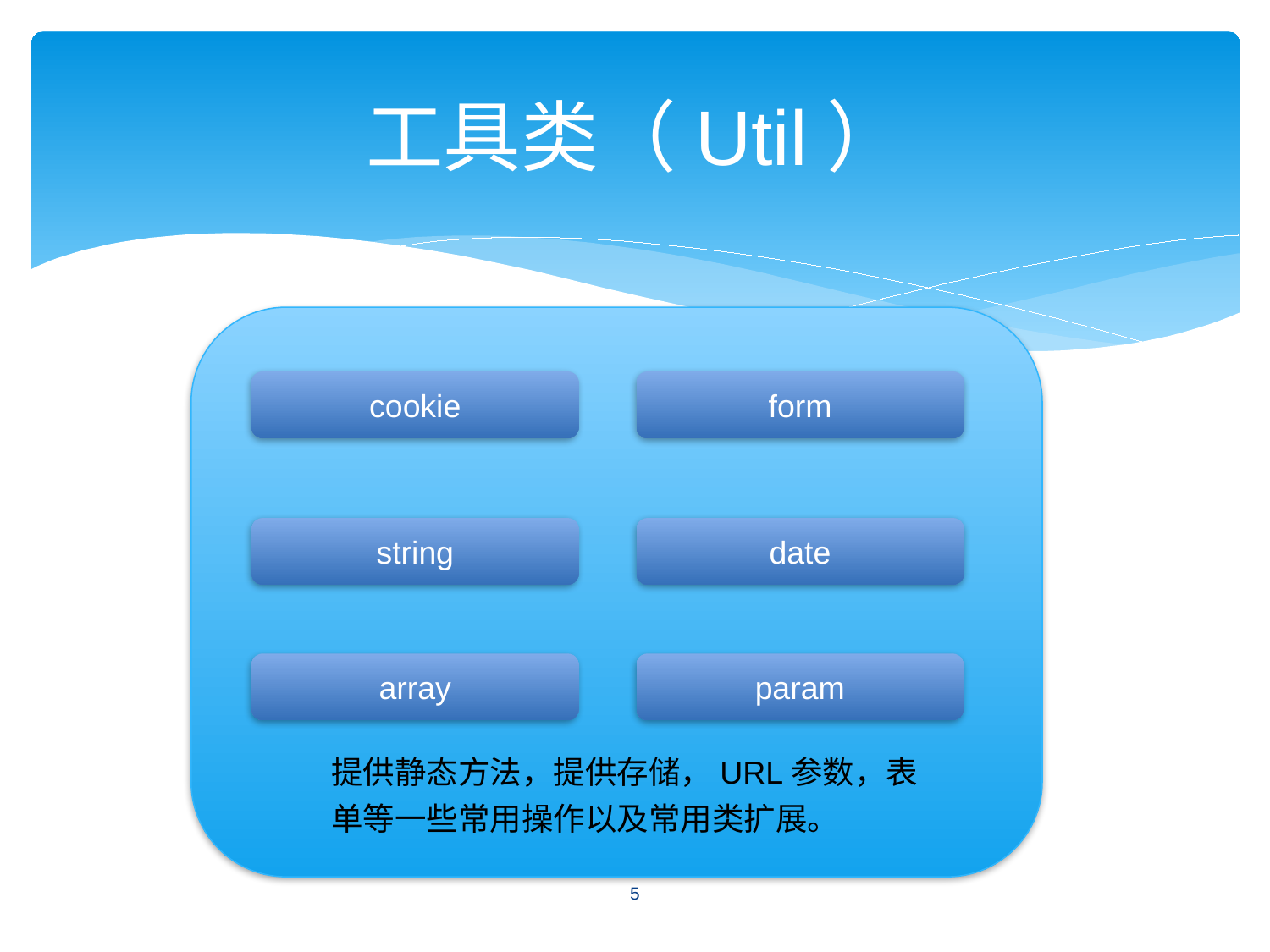

# 工具类（Util）

cookie
form
string
date
array
param
提供静态方法，提供存储，URL参数，表单等一些常用操作以及常用类扩展。
5